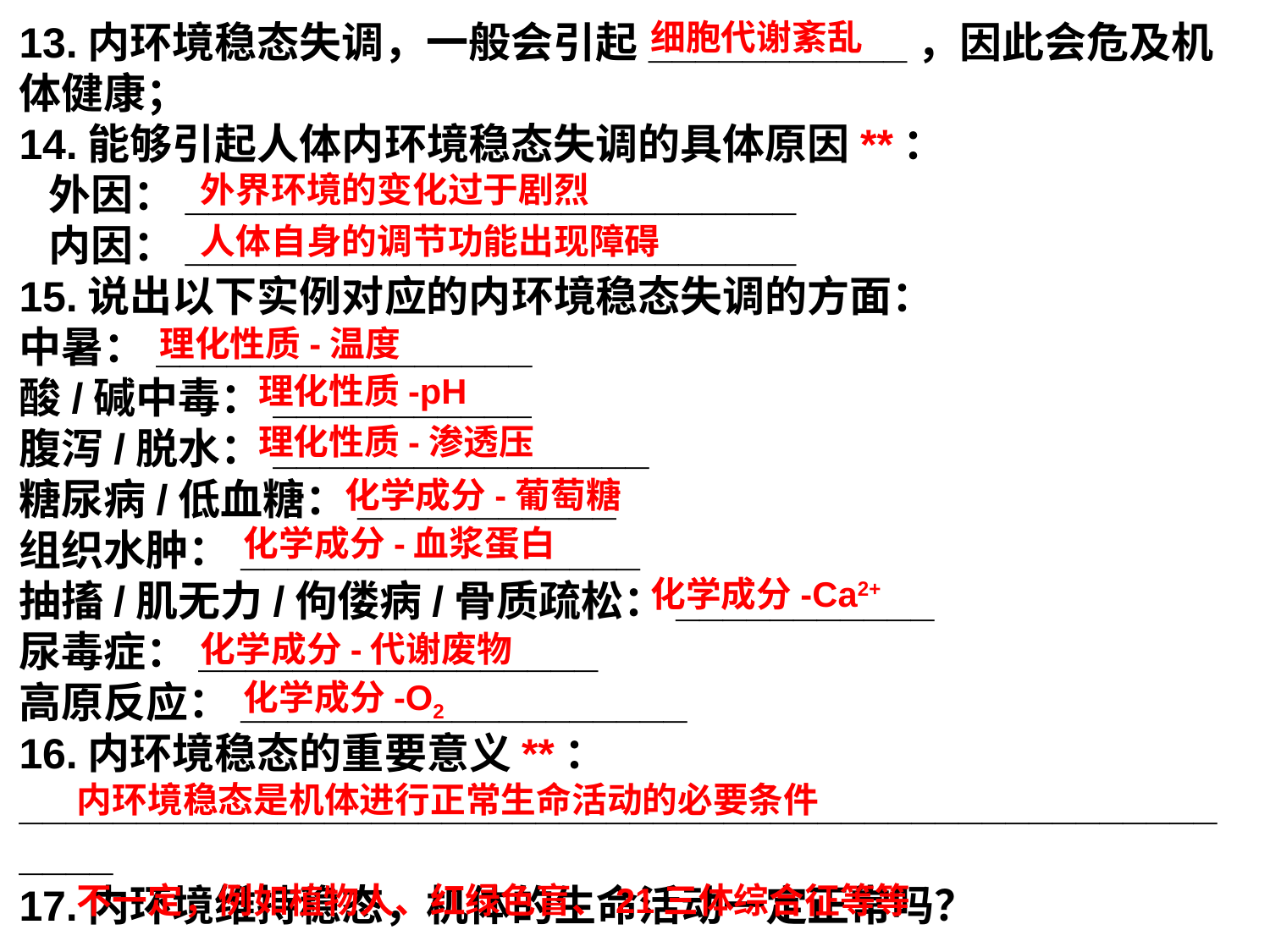

13.内环境稳态失调，一般会引起___________，因此会危及机体健康；
14.能够引起人体内环境稳态失调的具体原因**：
  外因：__________________________
  内因：__________________________
15.说出以下实例对应的内环境稳态失调的方面：
中暑：________________
酸/碱中毒：___________
腹泻/脱水：________________
糖尿病/低血糖：___________
组织水肿：_________________
抽搐/肌无力/佝偻病/骨质疏松：___________
尿毒症：_________________
高原反应：___________________
16.内环境稳态的重要意义**：
_______________________________________________________
17.内环境维持稳态，机体的生命活动一定正常吗？
_______________________________________________________
细胞代谢紊乱
外界环境的变化过于剧烈
人体自身的调节功能出现障碍
理化性质-温度
理化性质-pH
理化性质-渗透压
化学成分-葡萄糖
化学成分-血浆蛋白
化学成分-Ca2+
化学成分-代谢废物
化学成分-O2
内环境稳态是机体进行正常生命活动的必要条件
不一定，例如植物人、红绿色盲、21三体综合征等等